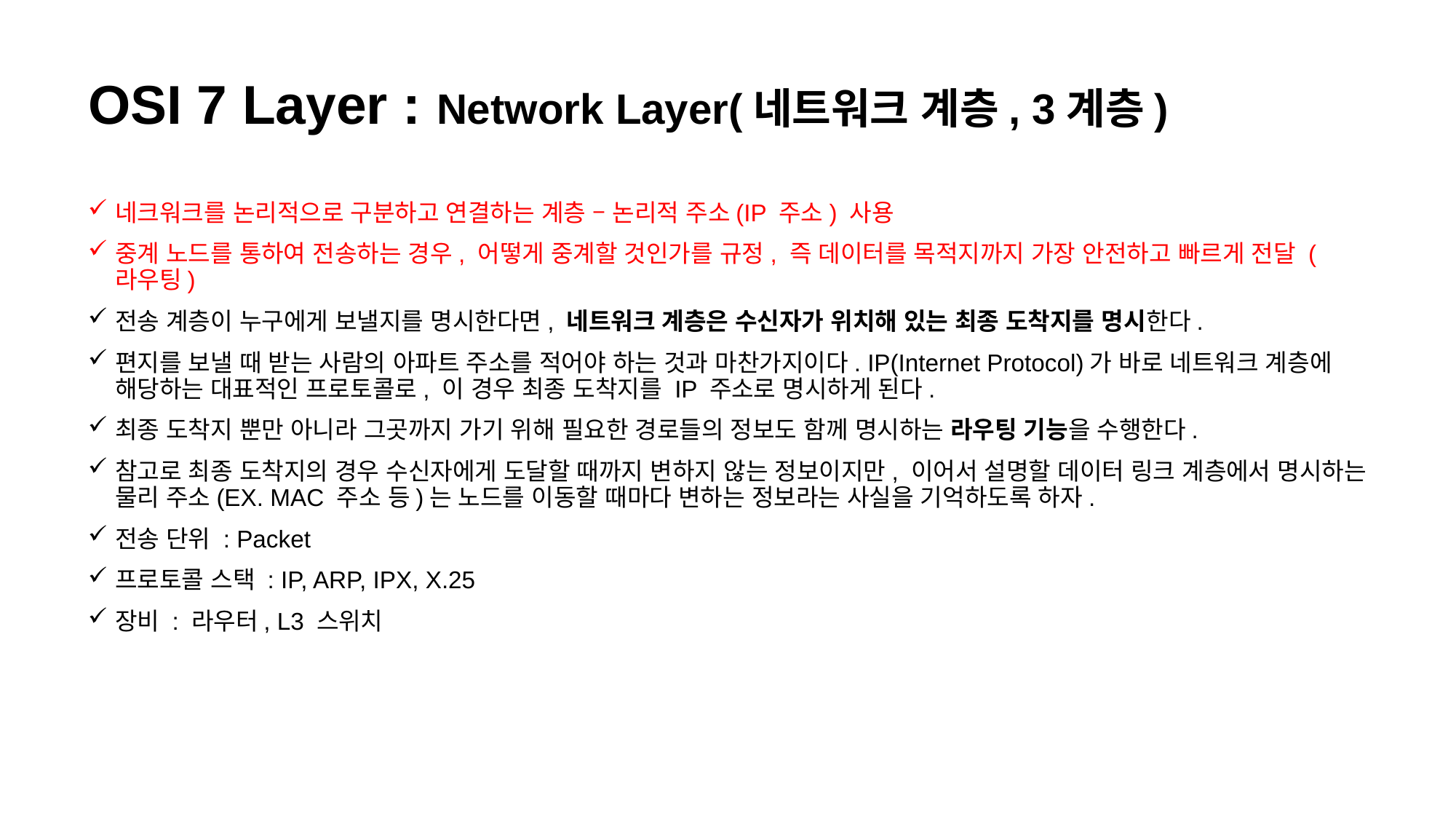

# OSI 7 Layer : Network Layer(네트워크 계층, 3계층)
네크워크를 논리적으로 구분하고 연결하는 계층 – 논리적 주소(IP 주소) 사용
중계 노드를 통하여 전송하는 경우, 어떻게 중계할 것인가를 규정, 즉 데이터를 목적지까지 가장 안전하고 빠르게 전달 (라우팅)
전송 계층이 누구에게 보낼지를 명시한다면, 네트워크 계층은 수신자가 위치해 있는 최종 도착지를 명시한다.
편지를 보낼 때 받는 사람의 아파트 주소를 적어야 하는 것과 마찬가지이다. IP(Internet Protocol)가 바로 네트워크 계층에 해당하는 대표적인 프로토콜로, 이 경우 최종 도착지를 IP 주소로 명시하게 된다.
최종 도착지 뿐만 아니라 그곳까지 가기 위해 필요한 경로들의 정보도 함께 명시하는 라우팅 기능을 수행한다.
참고로 최종 도착지의 경우 수신자에게 도달할 때까지 변하지 않는 정보이지만, 이어서 설명할 데이터 링크 계층에서 명시하는 물리 주소(EX. MAC 주소 등)는 노드를 이동할 때마다 변하는 정보라는 사실을 기억하도록 하자.
전송 단위 : Packet
프로토콜 스택 : IP, ARP, IPX, X.25
장비 : 라우터, L3 스위치